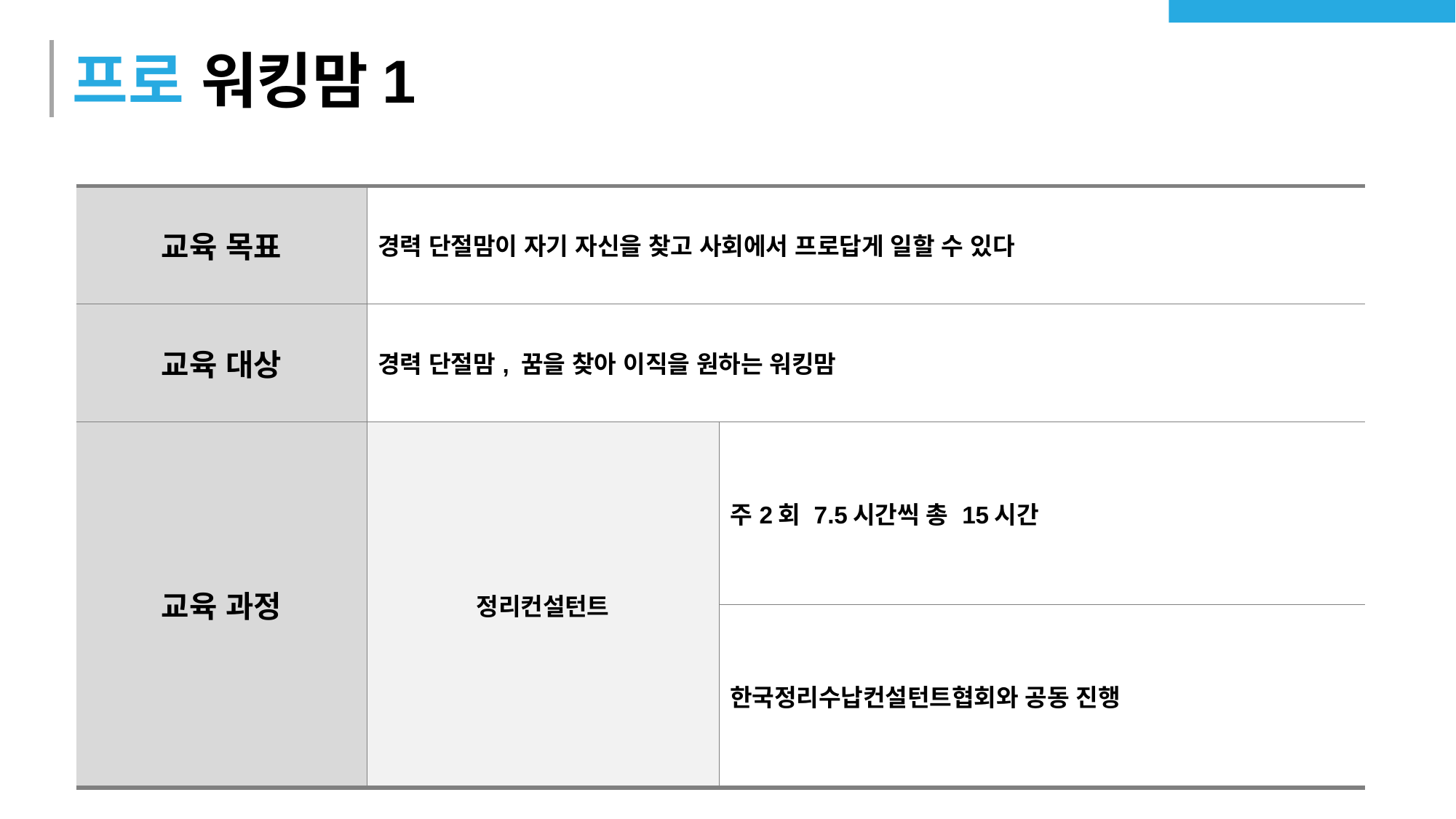

# 프로 워킹맘1
| 교육 목표 | 경력 단절맘이 자기 자신을 찾고 사회에서 프로답게 일할 수 있다 |  |
| --- | --- | --- |
| 교육 대상 | 경력 단절맘, 꿈을 찾아 이직을 원하는 워킹맘 |  |
| 교육 과정 | 정리컨설턴트 | 주2회 7.5시간씩 총 15시간 |
|  |  | 한국정리수납컨설턴트협회와 공동 진행 |